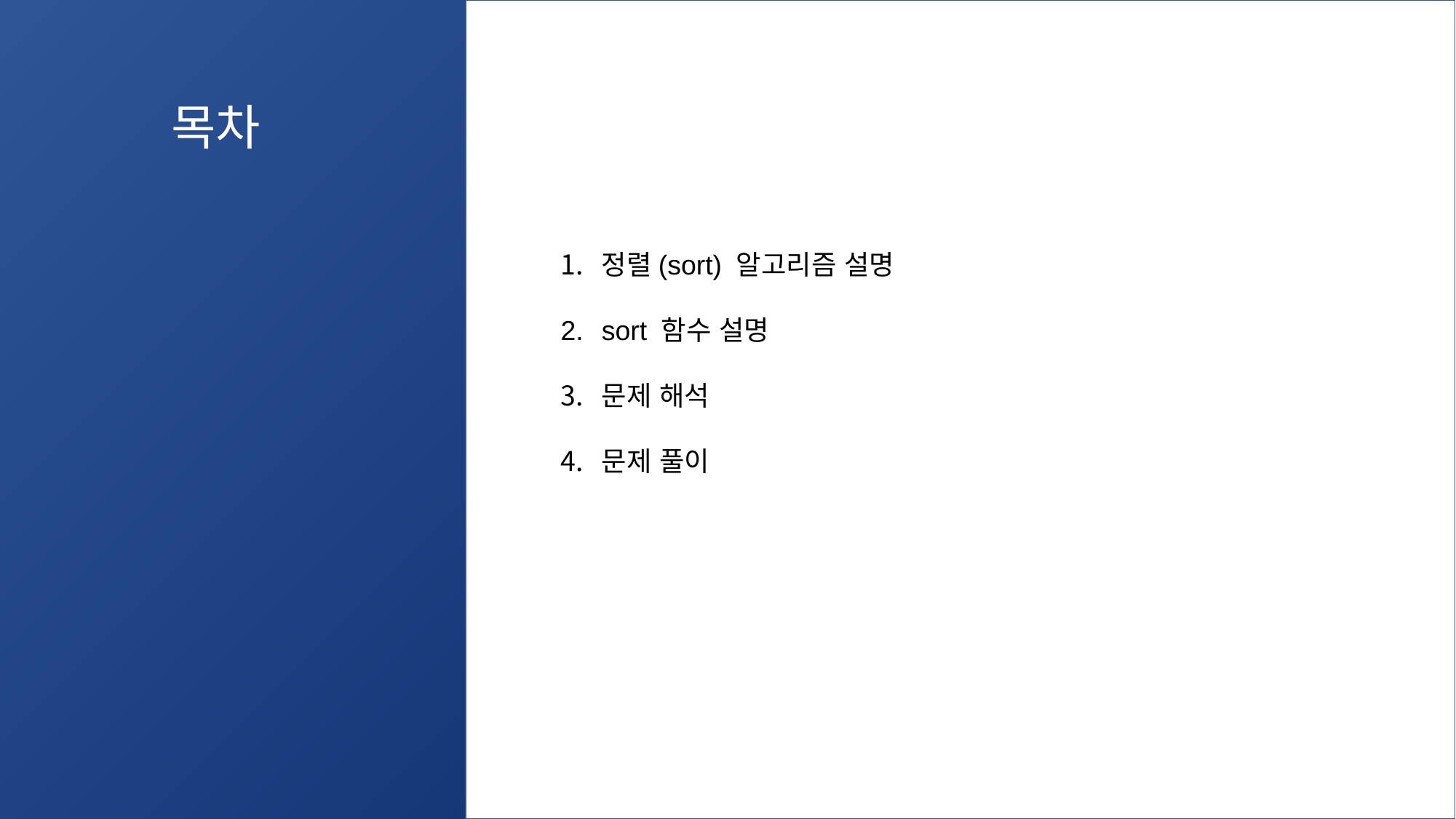

목차
정렬(sort) 알고리즘 설명

sort 함수 설명

문제 해석

문제 풀이